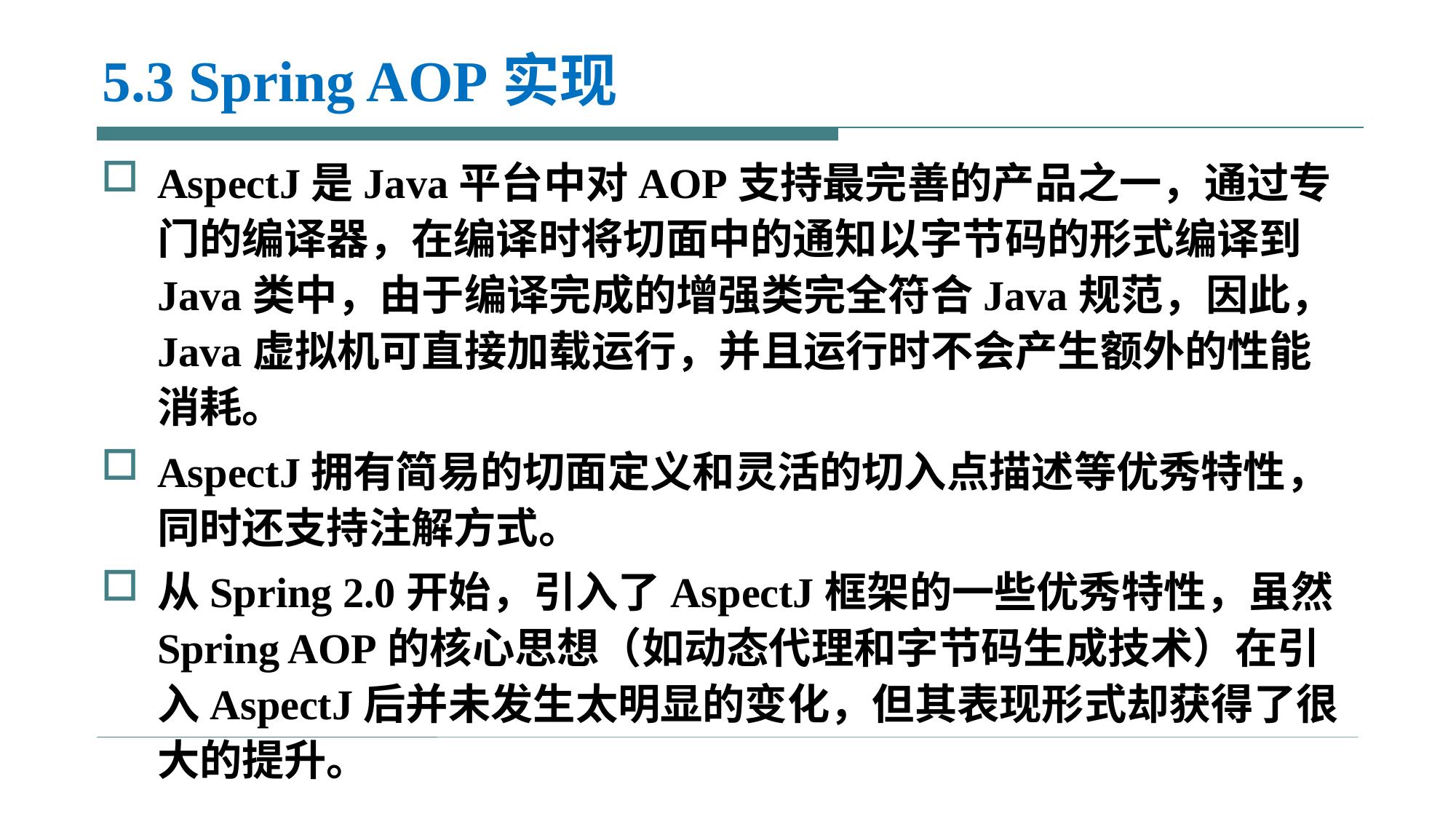

# 5.3 Spring AOP实现
AspectJ是Java平台中对AOP支持最完善的产品之一，通过专门的编译器，在编译时将切面中的通知以字节码的形式编译到Java类中，由于编译完成的增强类完全符合Java规范，因此，Java虚拟机可直接加载运行，并且运行时不会产生额外的性能消耗。
AspectJ拥有简易的切面定义和灵活的切入点描述等优秀特性，同时还支持注解方式。
从Spring 2.0开始，引入了AspectJ框架的一些优秀特性，虽然Spring AOP的核心思想（如动态代理和字节码生成技术）在引入AspectJ后并未发生太明显的变化，但其表现形式却获得了很大的提升。
13